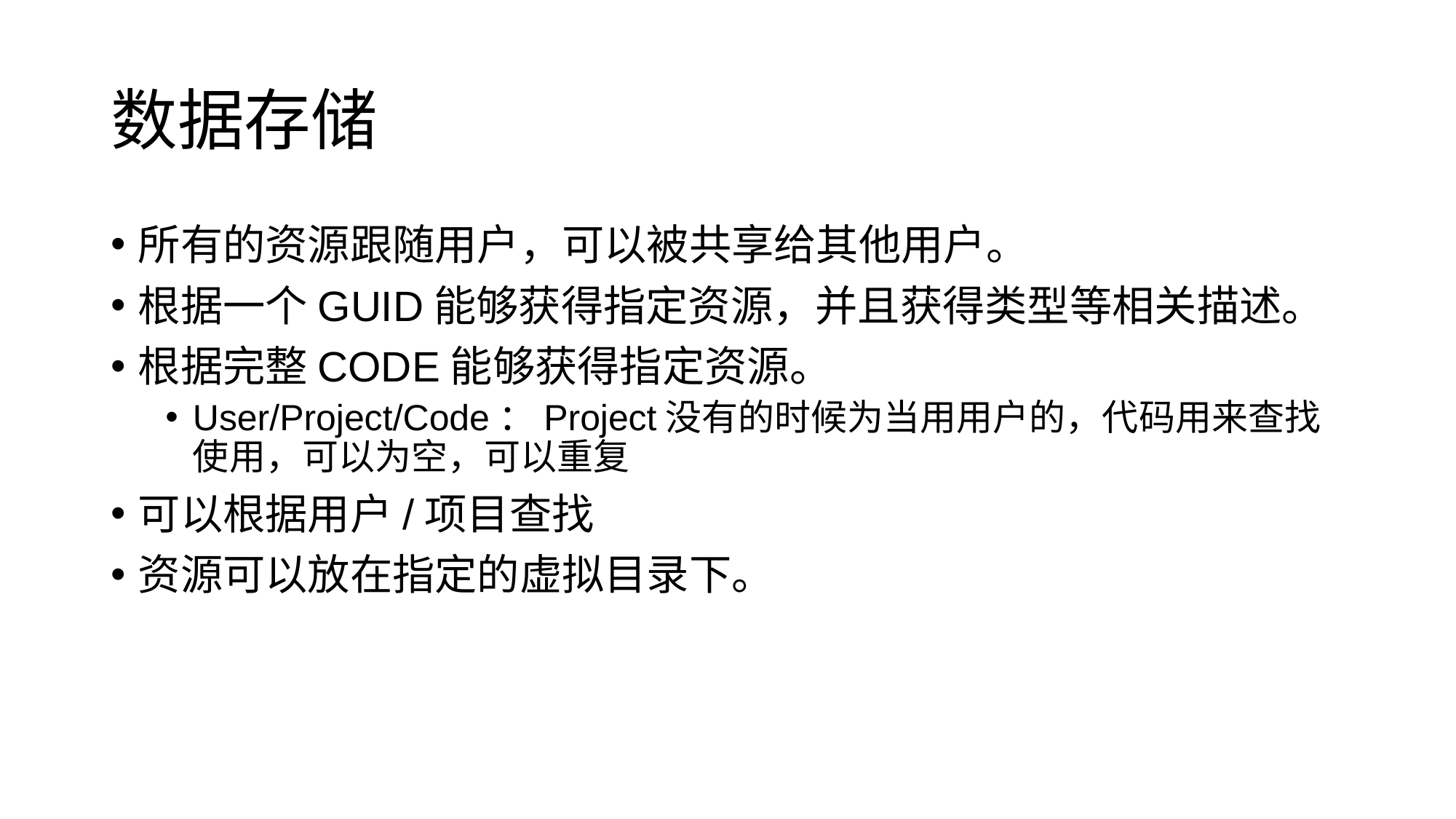

# 数据存储
所有的资源跟随用户，可以被共享给其他用户。
根据一个GUID能够获得指定资源，并且获得类型等相关描述。
根据完整CODE能够获得指定资源。
User/Project/Code：Project没有的时候为当用用户的，代码用来查找使用，可以为空，可以重复
可以根据用户/项目查找
资源可以放在指定的虚拟目录下。